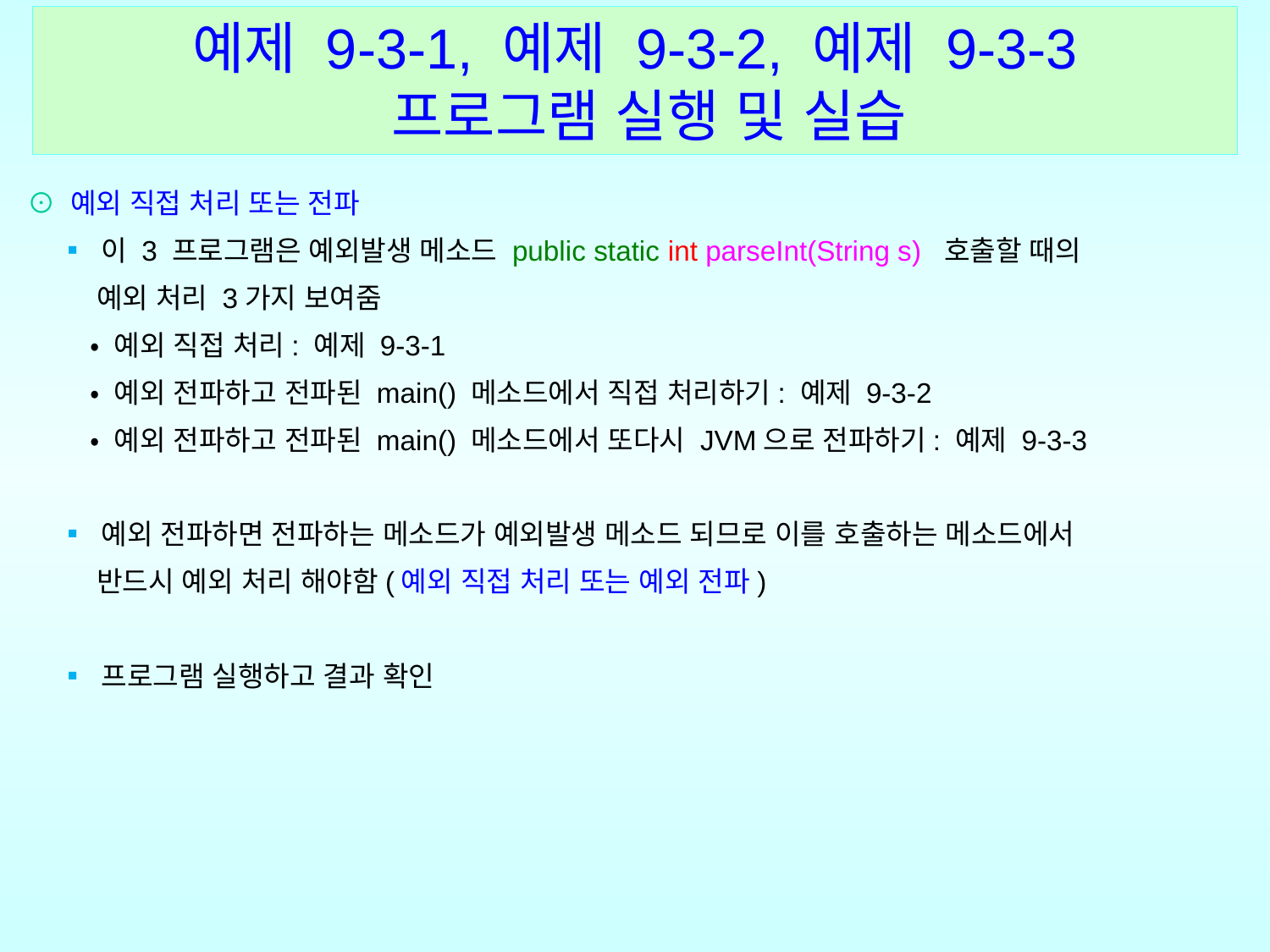

예제 9-3-1, 예제 9-3-2, 예제 9-3-3
 프로그램 실행 및 실습
⊙ 예외 직접 처리 또는 전파
    ▪ 이 3 프로그램은 예외발생 메소드 public static int parseInt(String s)  호출할 때의
        예외 처리 3가지 보여줌
        • 예외 직접 처리: 예제 9-3-1
        • 예외 전파하고 전파된 main() 메소드에서 직접 처리하기: 예제 9-3-2
        • 예외 전파하고 전파된 main() 메소드에서 또다시 JVM으로 전파하기: 예제 9-3-3

    ▪ 예외 전파하면 전파하는 메소드가 예외발생 메소드 되므로 이를 호출하는 메소드에서
        반드시 예외 처리 해야함(예외 직접 처리 또는 예외 전파)

    ▪ 프로그램 실행하고 결과 확인